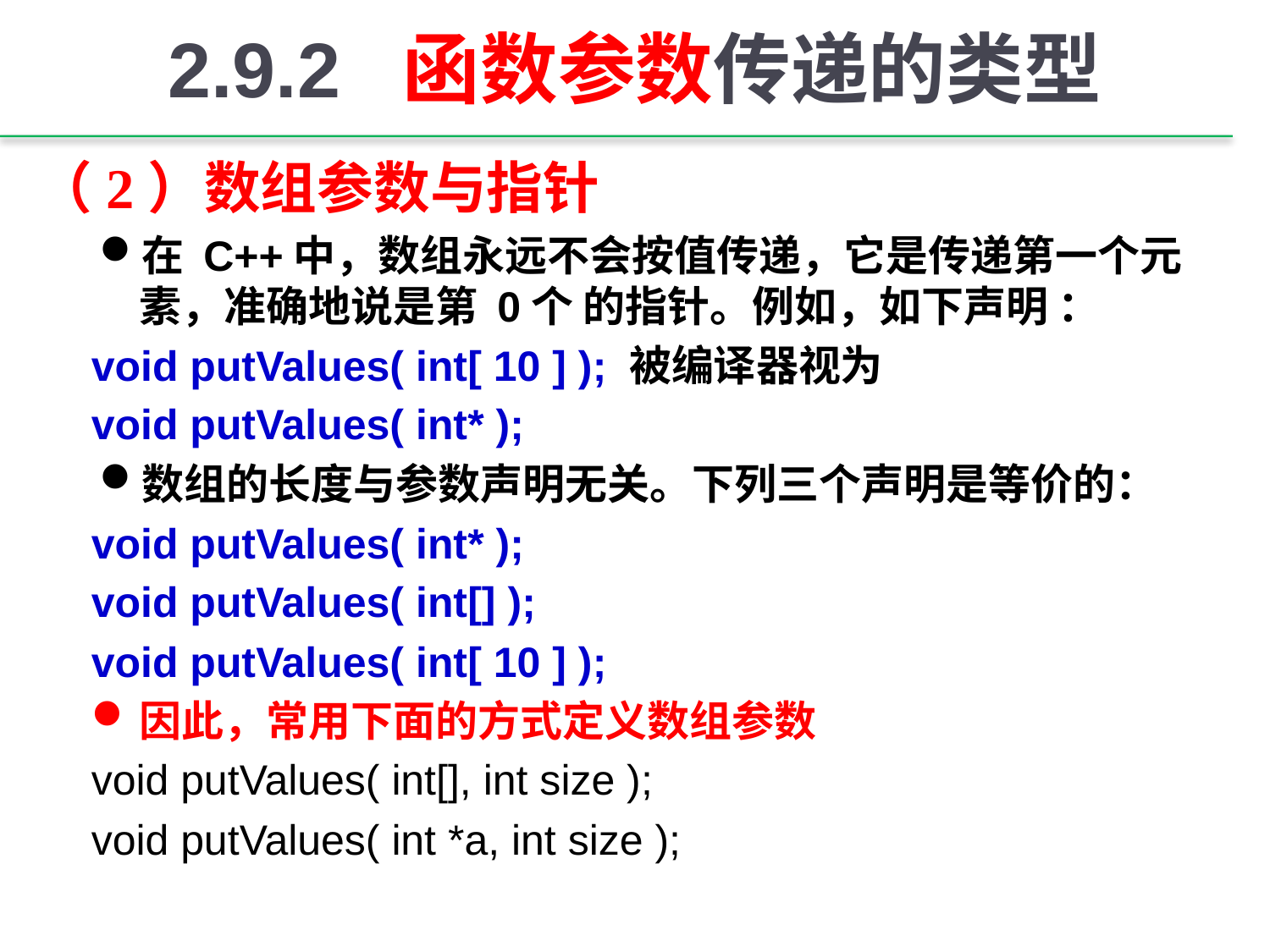

# 2.9.2  函数参数传递的类型
（2）数组参数与指针
在 C++中，数组永远不会按值传递，它是传递第一个元素，准确地说是第 0个 的指针。例如，如下声明 ：
void putValues( int[ 10 ] ); 被编译器视为
void putValues( int* );
数组的长度与参数声明无关。下列三个声明是等价的：
void putValues( int* );
void putValues( int[] );
void putValues( int[ 10 ] );
因此，常用下面的方式定义数组参数
void putValues( int[], int size );
void putValues( int *a, int size );